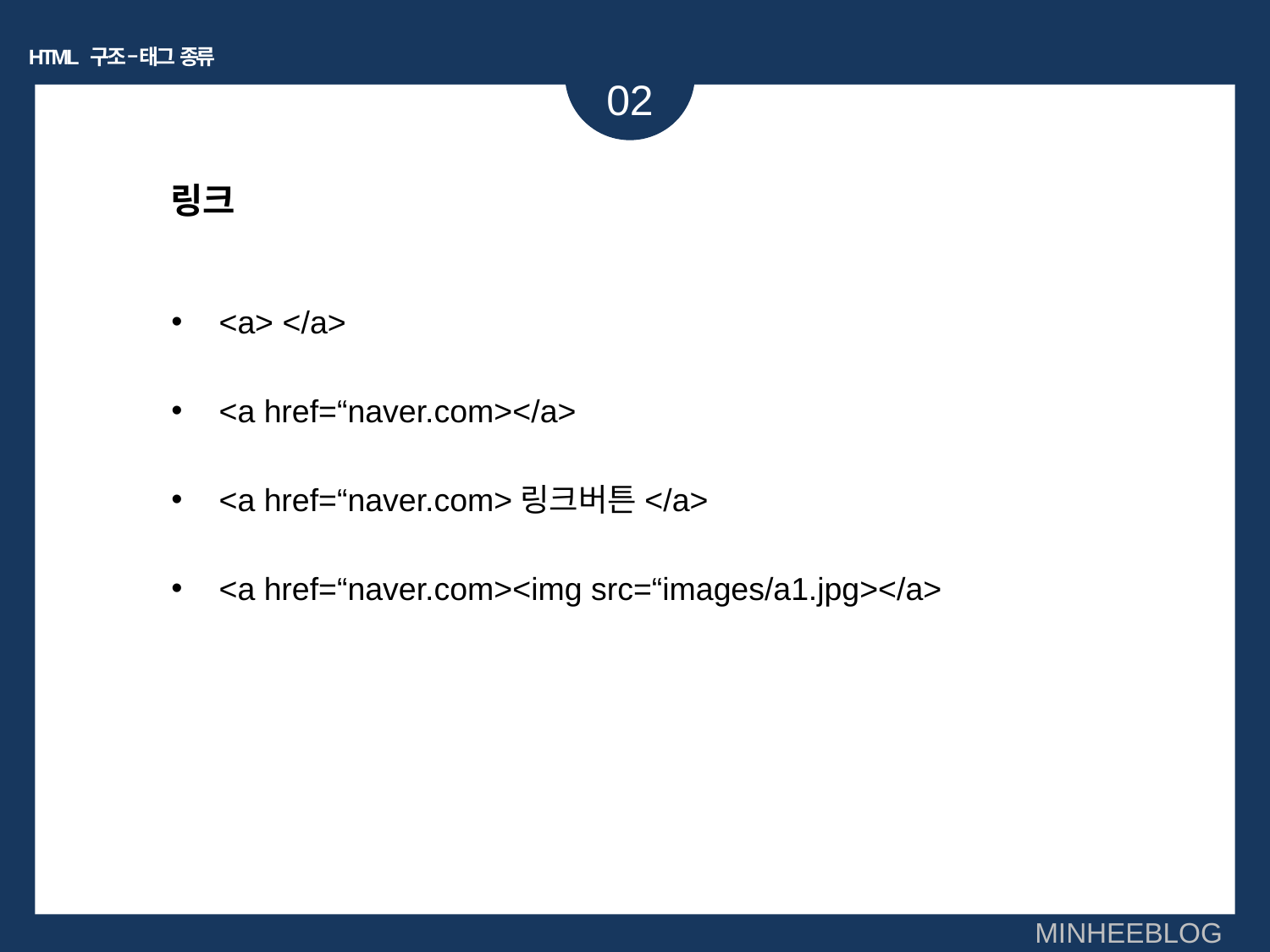

HTML 구조 – 태그  종류
02

링크

<a> </a>

<a href=“naver.com></a>

<a href=“naver.com>링크버튼</a>

<a href=“naver.com><img src=“images/a1.jpg></a>

MINHEEBLOG